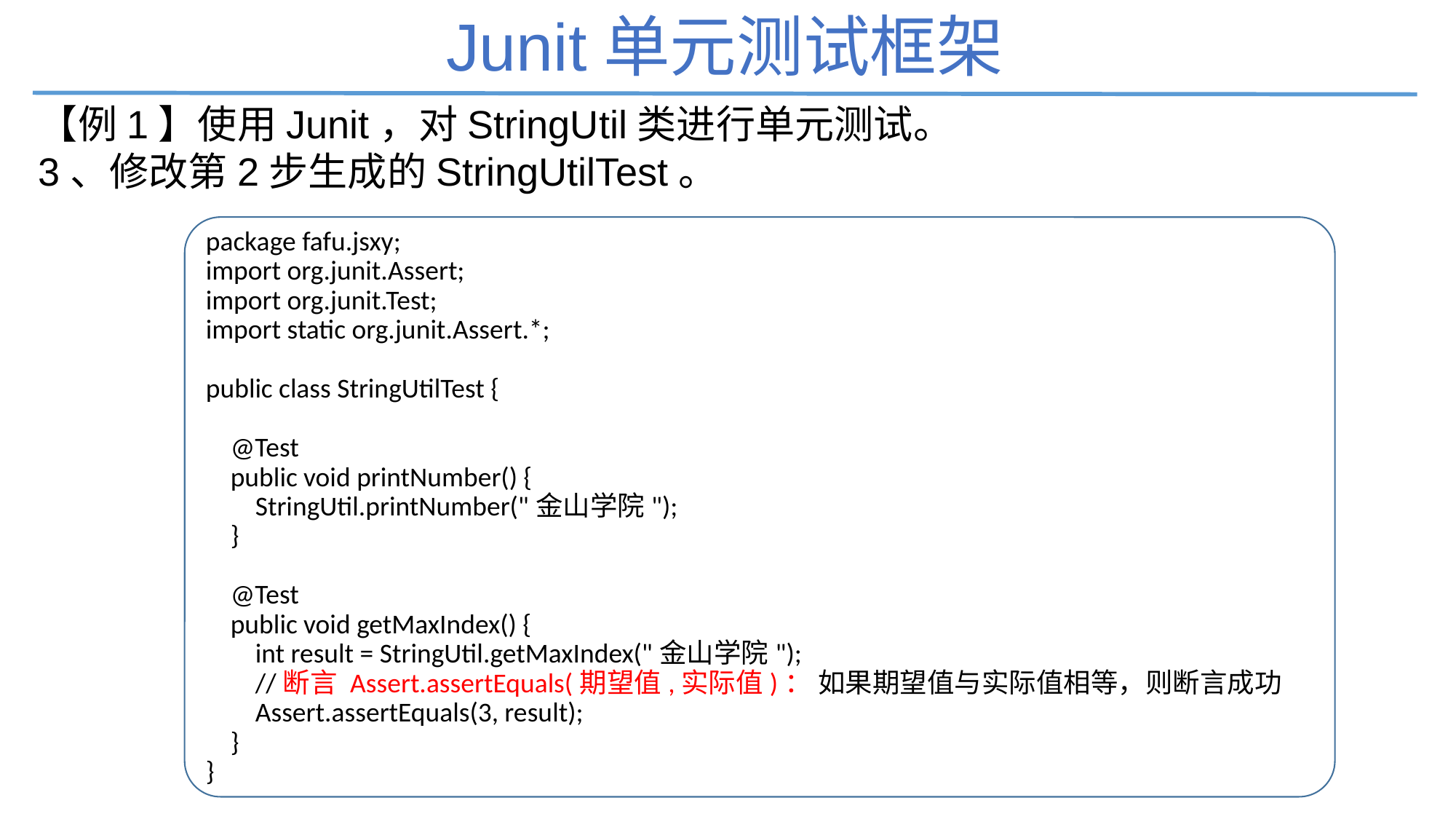

# Junit单元测试框架
【例1】使用Junit，对StringUtil类进行单元测试。
3、修改第2步生成的StringUtilTest。
package fafu.jsxy;
import org.junit.Assert;
import org.junit.Test;
import static org.junit.Assert.*;

public class StringUtilTest {

    @Test
    public void printNumber() {
        StringUtil.printNumber("金山学院");
    }

    @Test
    public void getMaxIndex() {
        int result = StringUtil.getMaxIndex("金山学院");
        //断言 Assert.assertEquals(期望值,实际值)： 如果期望值与实际值相等，则断言成功
        Assert.assertEquals(3, result);
    }
}